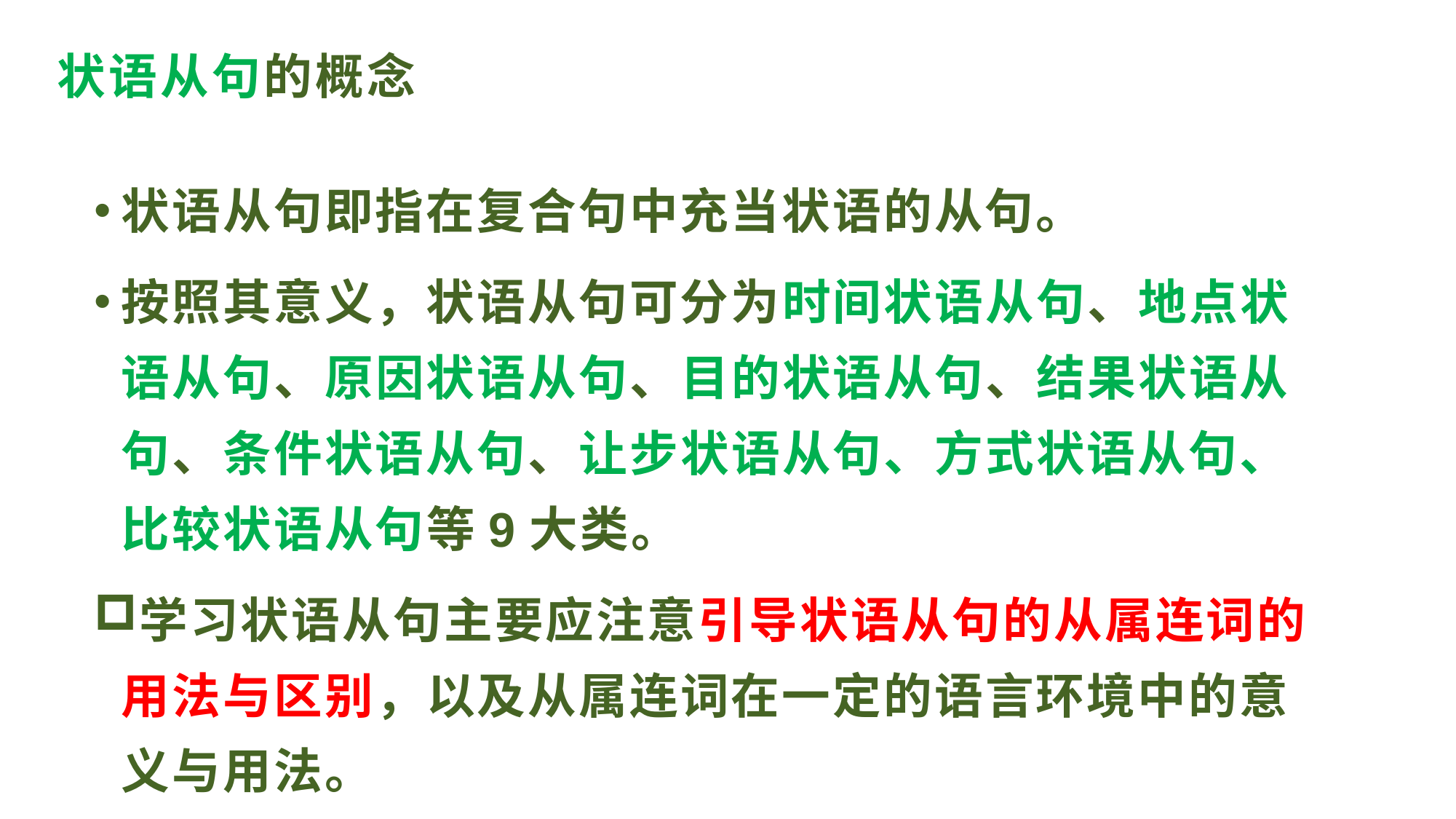

# 状语从句的概念
状语从句即指在复合句中充当状语的从句。
按照其意义，状语从句可分为时间状语从句、地点状语从句、原因状语从句、目的状语从句、结果状语从句、条件状语从句、让步状语从句、方式状语从句、比较状语从句等9大类。
学习状语从句主要应注意引导状语从句的从属连词的用法与区别，以及从属连词在一定的语言环境中的意义与用法。